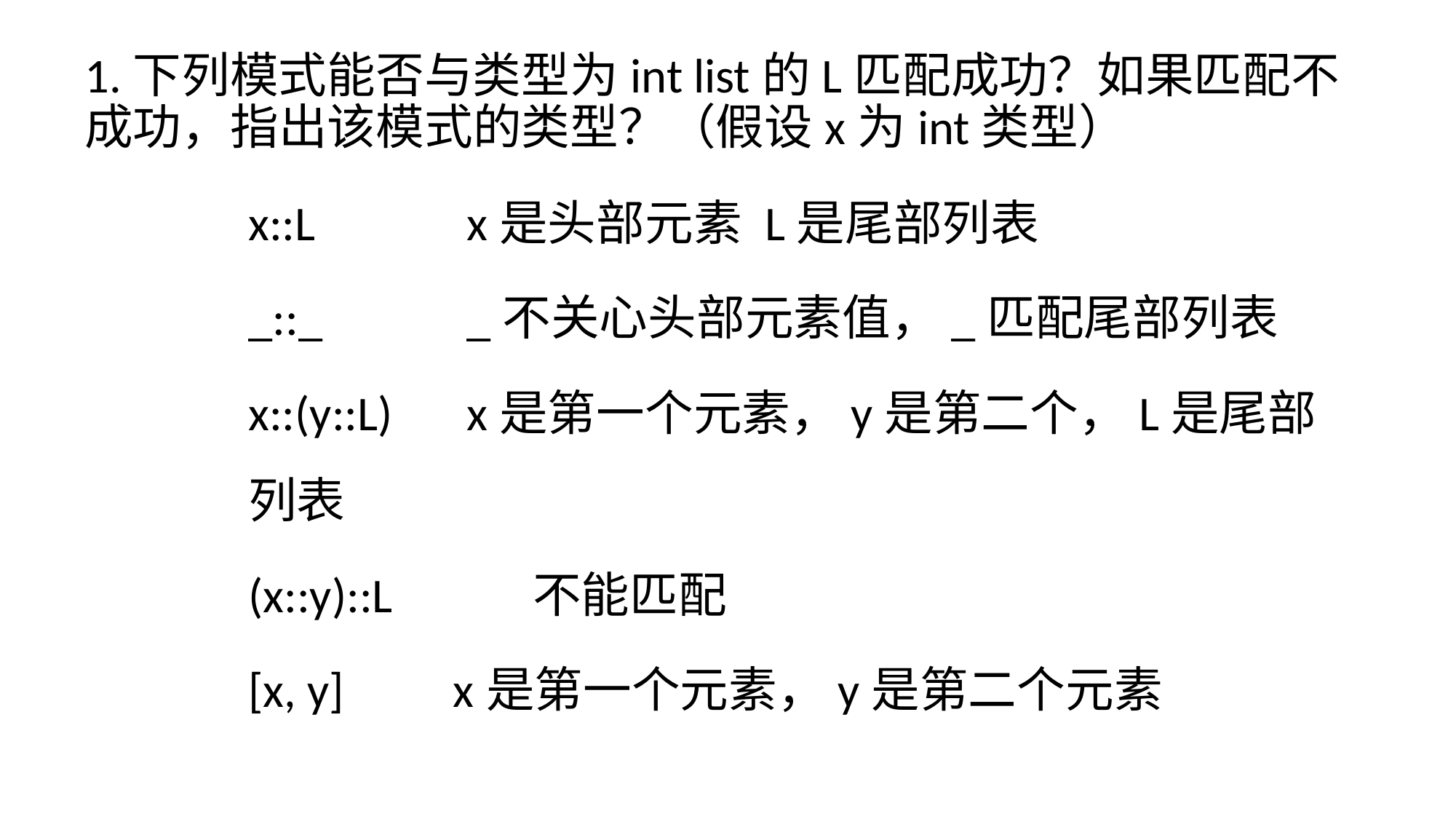

1.下列模式能否与类型为int list的L匹配成功？如果匹配不成功，指出该模式的类型？（假设x为int类型）
x::L		x是头部元素 L是尾部列表
_::_		_不关心头部元素值，_匹配尾部列表
x::(y::L)	x是第一个元素，y是第二个，L是尾部列表
(x::y)::L	     不能匹配
[x, y]          x是第一个元素，y是第二个元素